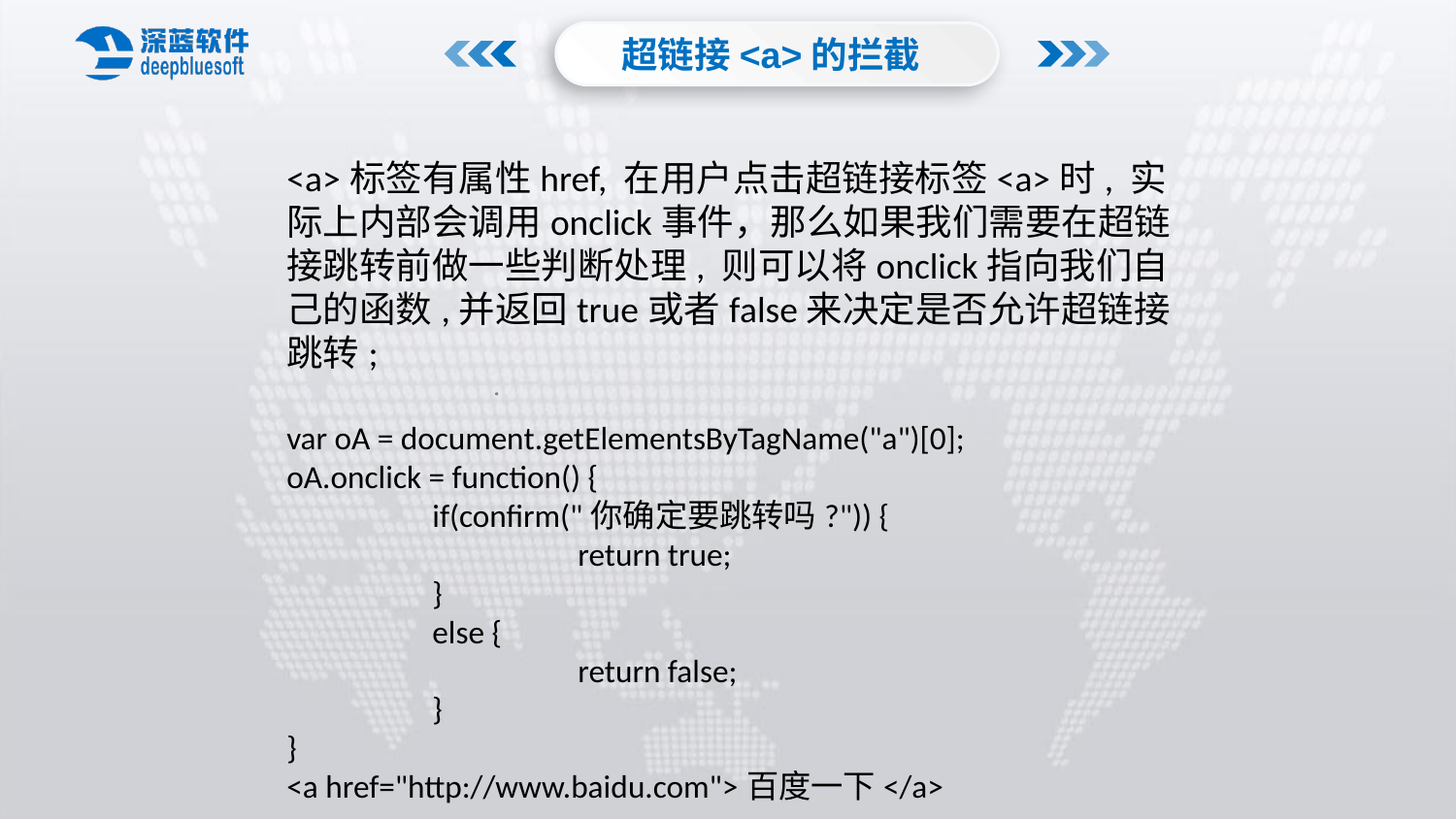

超链接<a>的拦截

<a>标签有属性href, 在用户点击超链接标签<a>时, 实际上内部会调用onclick事件，那么如果我们需要在超链接跳转前做一些判断处理, 则可以将onclick指向我们自己的函数,并返回true或者false来决定是否允许超链接跳转;

var oA = document.getElementsByTagName("a")[0];
oA.onclick = function() {
	if(confirm("你确定要跳转吗?")) {
		return true;
	}
	else {
		return false;
	}
}
<a href="http://www.baidu.com">百度一下</a>